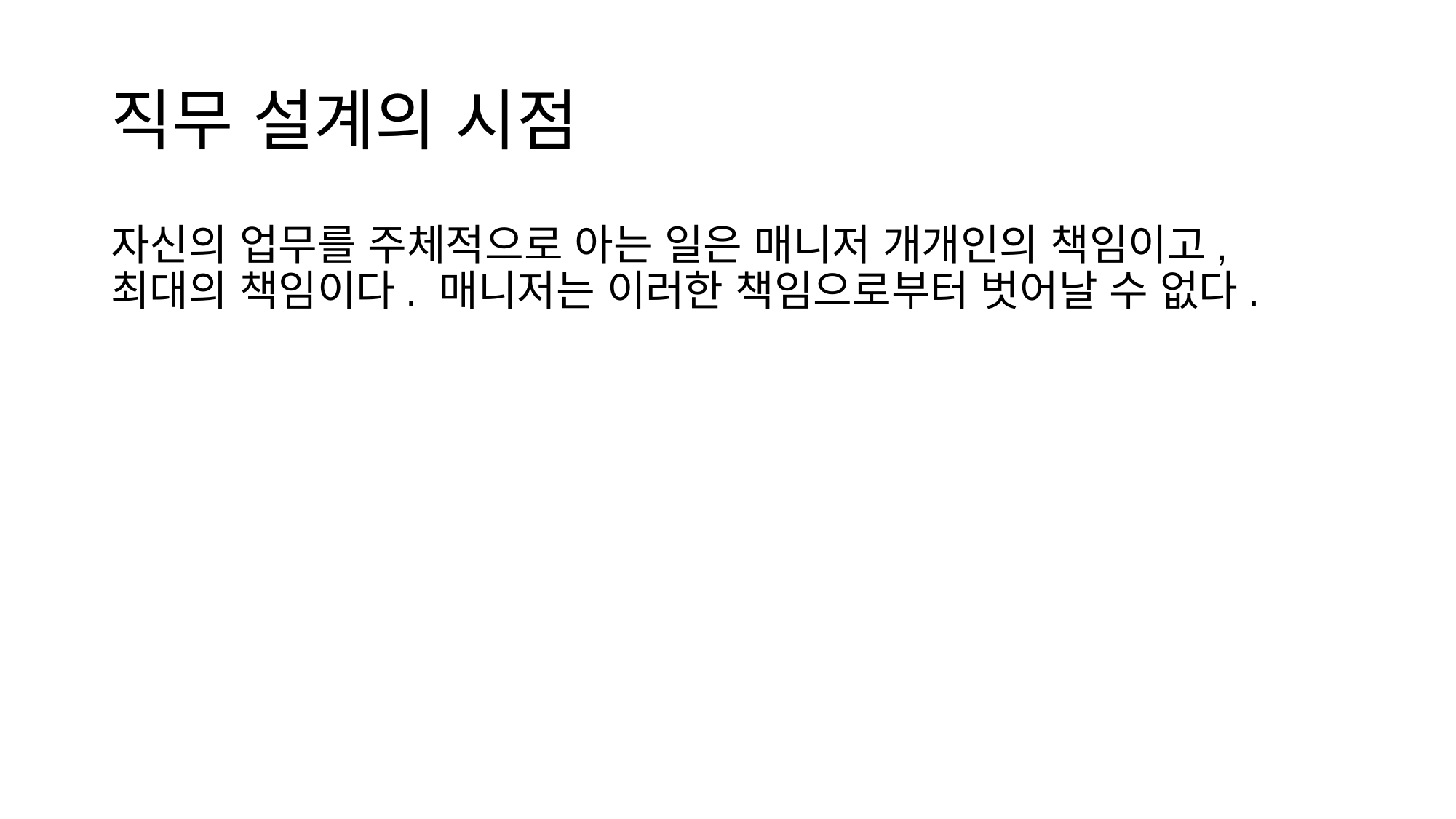

# 직무 설계의 시점
자신의 업무를 주체적으로 아는 일은 매니저 개개인의 책임이고, 최대의 책임이다. 매니저는 이러한 책임으로부터 벗어날 수 없다.